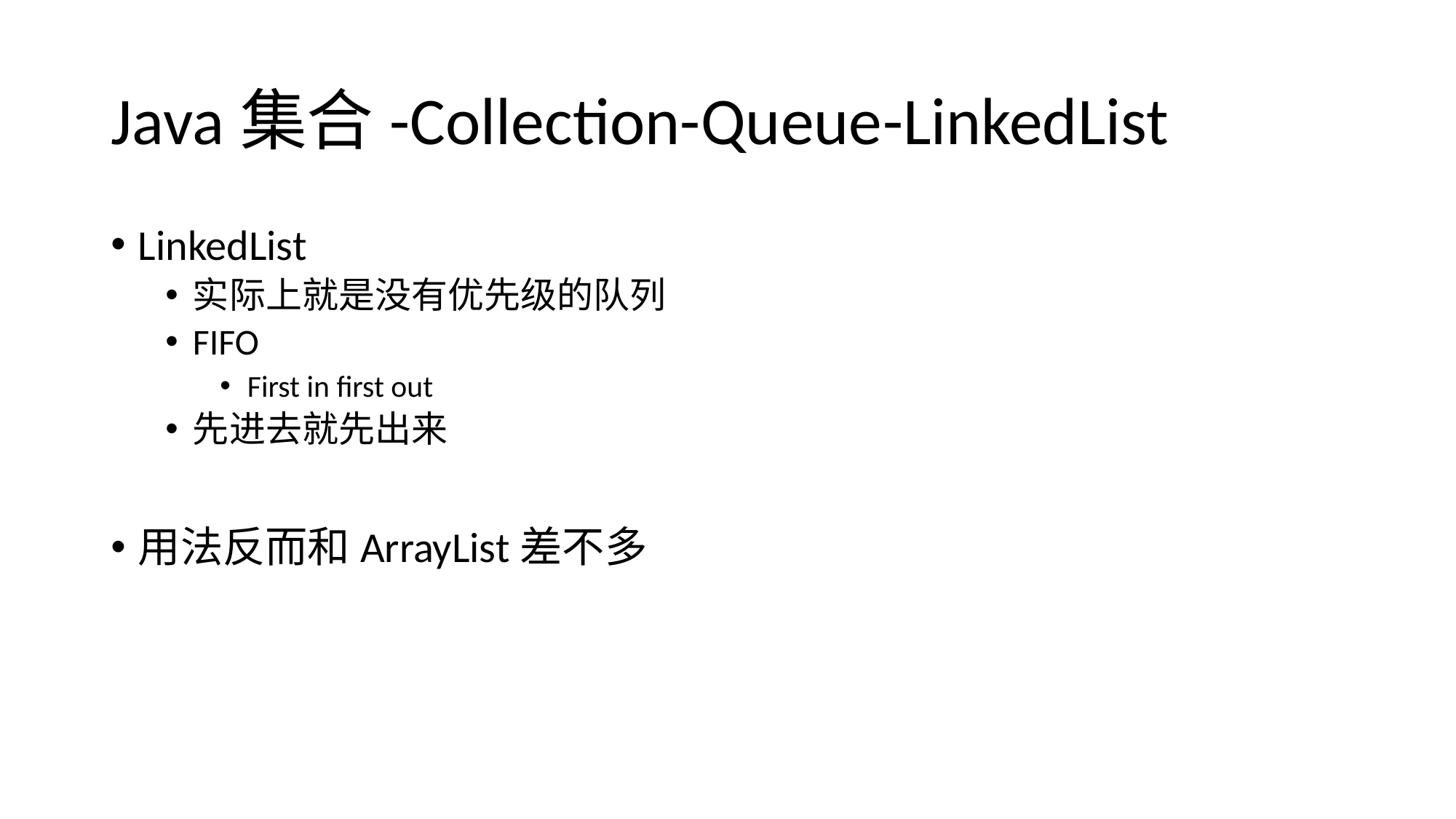

# Java集合-Collection-Queue-LinkedList
LinkedList
实际上就是没有优先级的队列
FIFO
First in first out
先进去就先出来

用法反而和ArrayList差不多